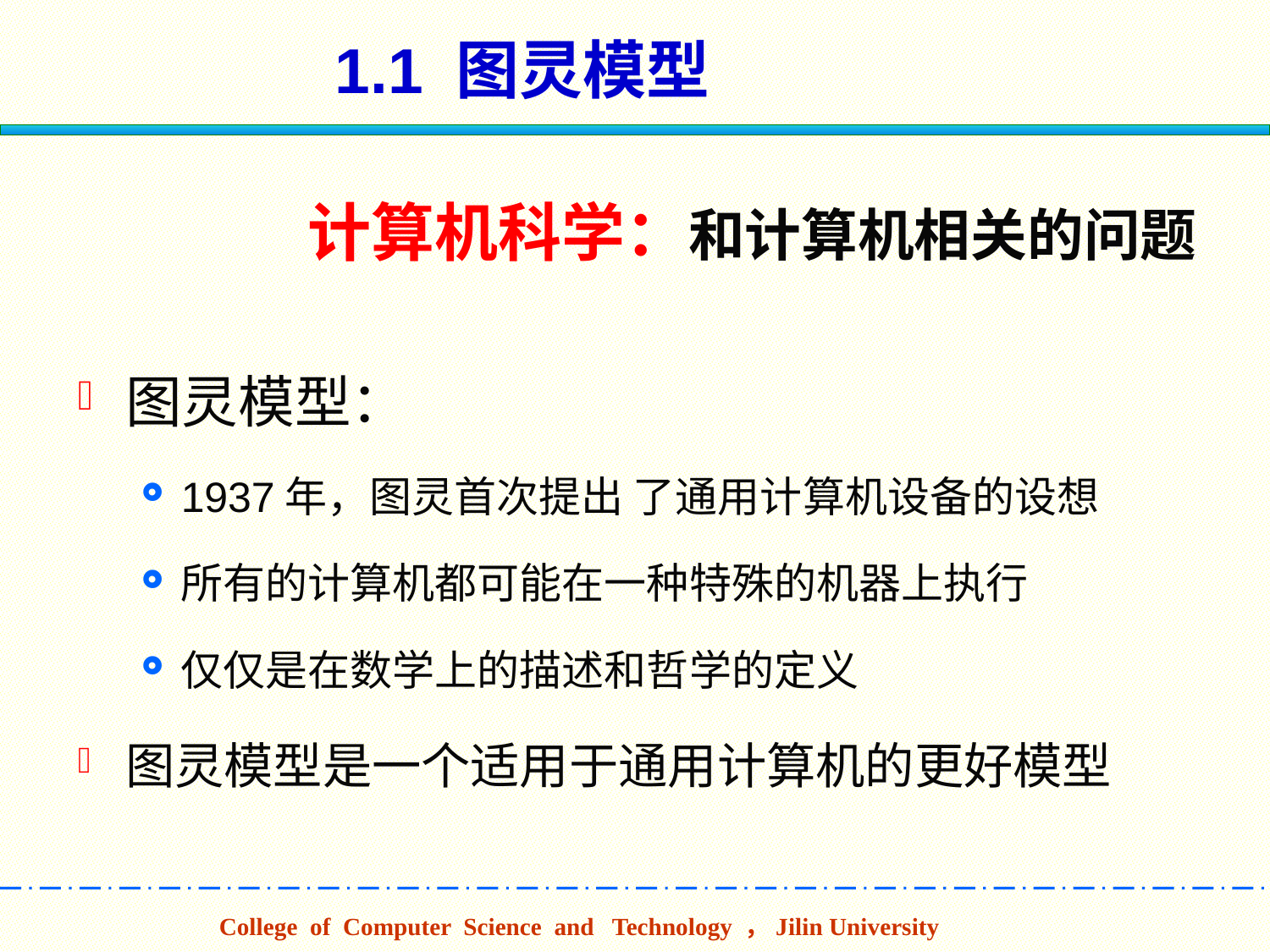

# 1.1 图灵模型
计算机科学：和计算机相关的问题
图灵模型：
1937年，图灵首次提出 了通用计算机设备的设想
所有的计算机都可能在一种特殊的机器上执行
仅仅是在数学上的描述和哲学的定义
图灵模型是一个适用于通用计算机的更好模型